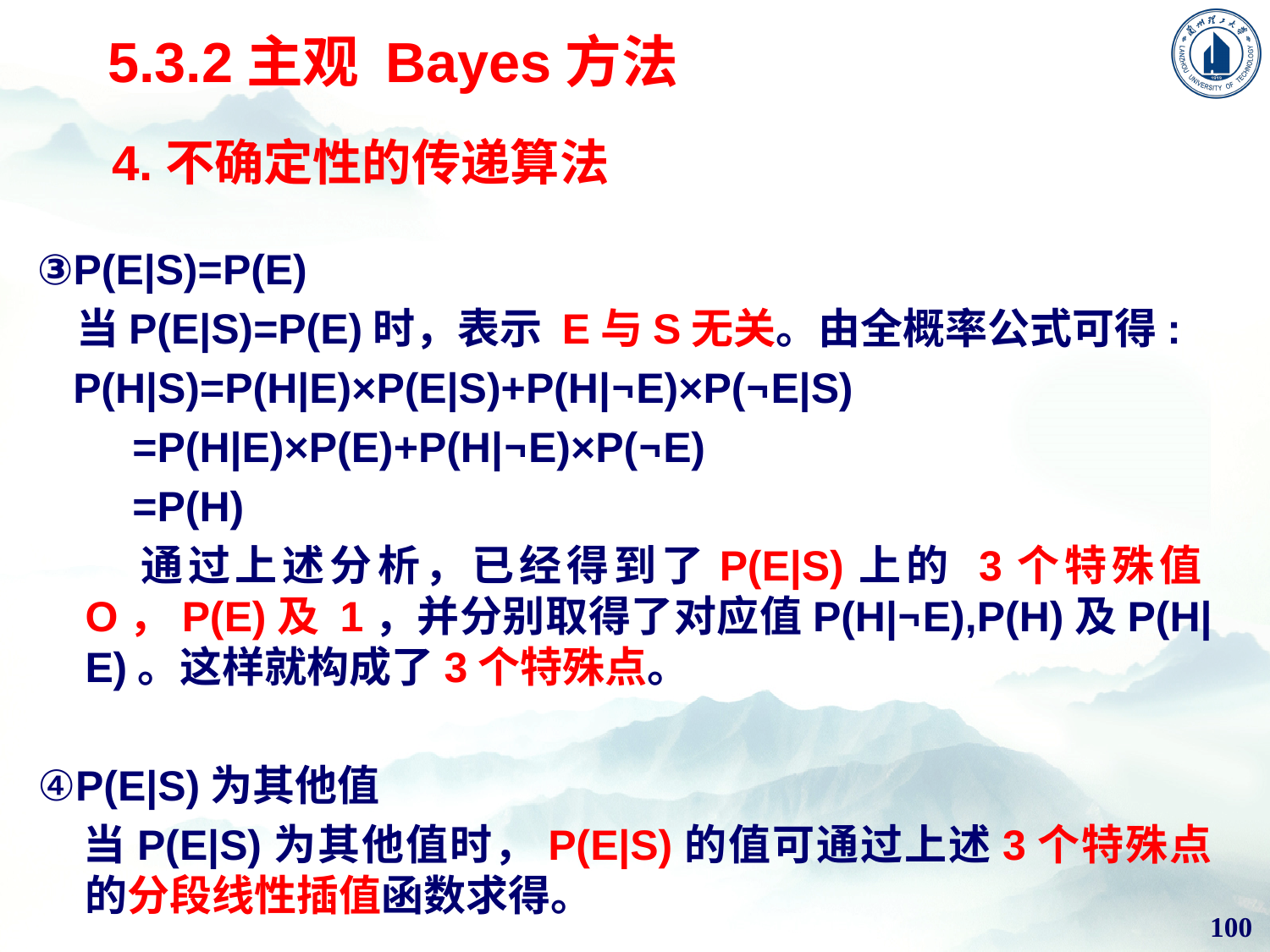

5.3.2主观 Bayes方法
4.不确定性的传递算法
③P(E|S)=P(E)
   当P(E|S)=P(E)时，表示 E与S无关。由全概率公式可得:
   P(H|S)=P(H|E)×P(E|S)+P(H|¬E)×P(¬E|S)
        =P(H|E)×P(E)+P(H|¬E)×P(¬E)
        =P(H)
      通过上述分析，已经得到了P(E|S)上的 3个特殊值O，P(E)及 1，并分别取得了对应值P(H|¬E),P(H)及P(H|E)。这样就构成了3个特殊点。

④P(E|S)为其他值
   当P(E|S)为其他值时，P(E|S)的值可通过上述3个特殊点的分段线性插值函数求得。

100